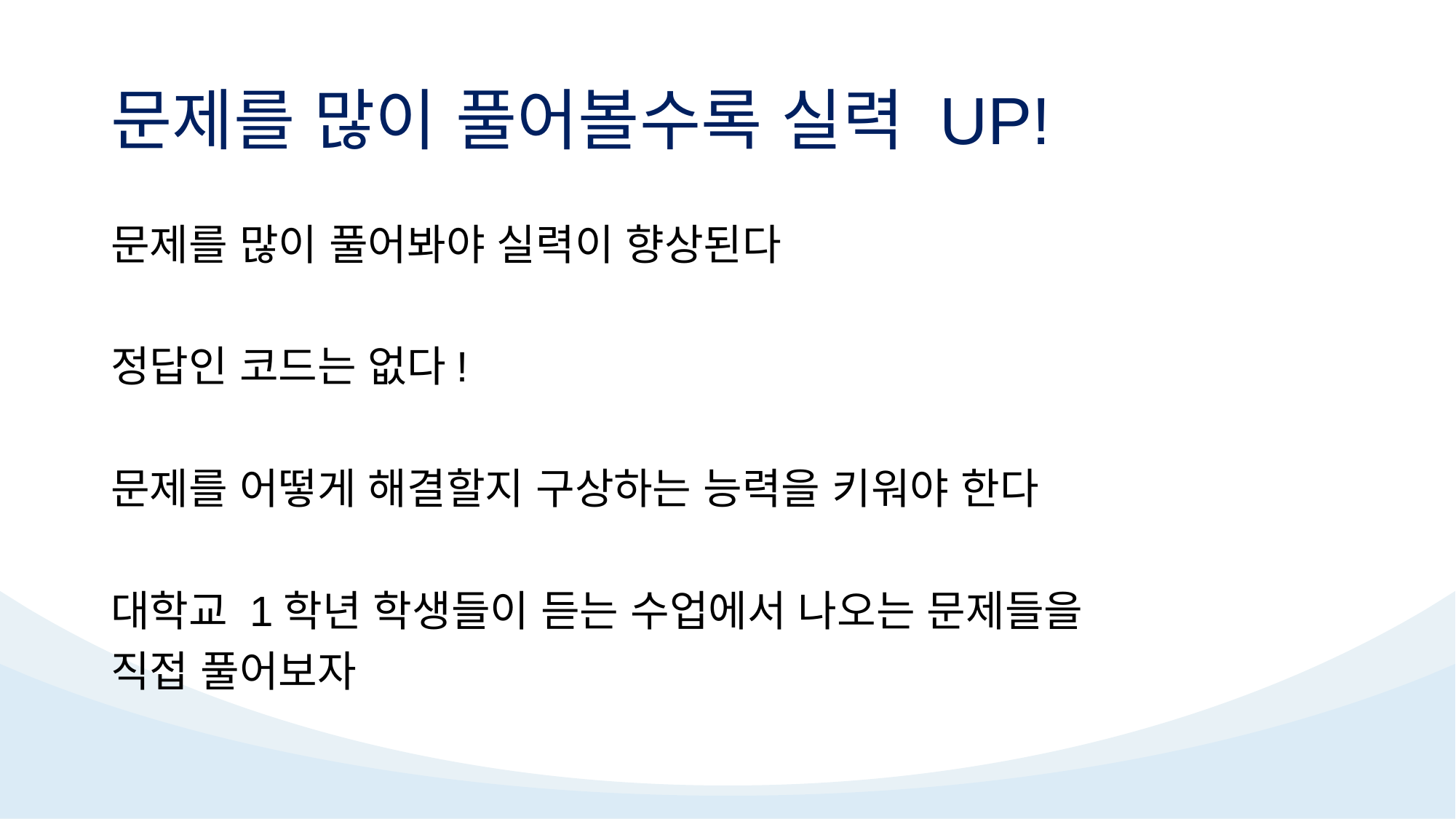

# 문제를 많이 풀어볼수록 실력 UP!
문제를 많이 풀어봐야 실력이 향상된다

정답인 코드는 없다!

문제를 어떻게 해결할지 구상하는 능력을 키워야 한다

대학교 1학년 학생들이 듣는 수업에서 나오는 문제들을
직접 풀어보자